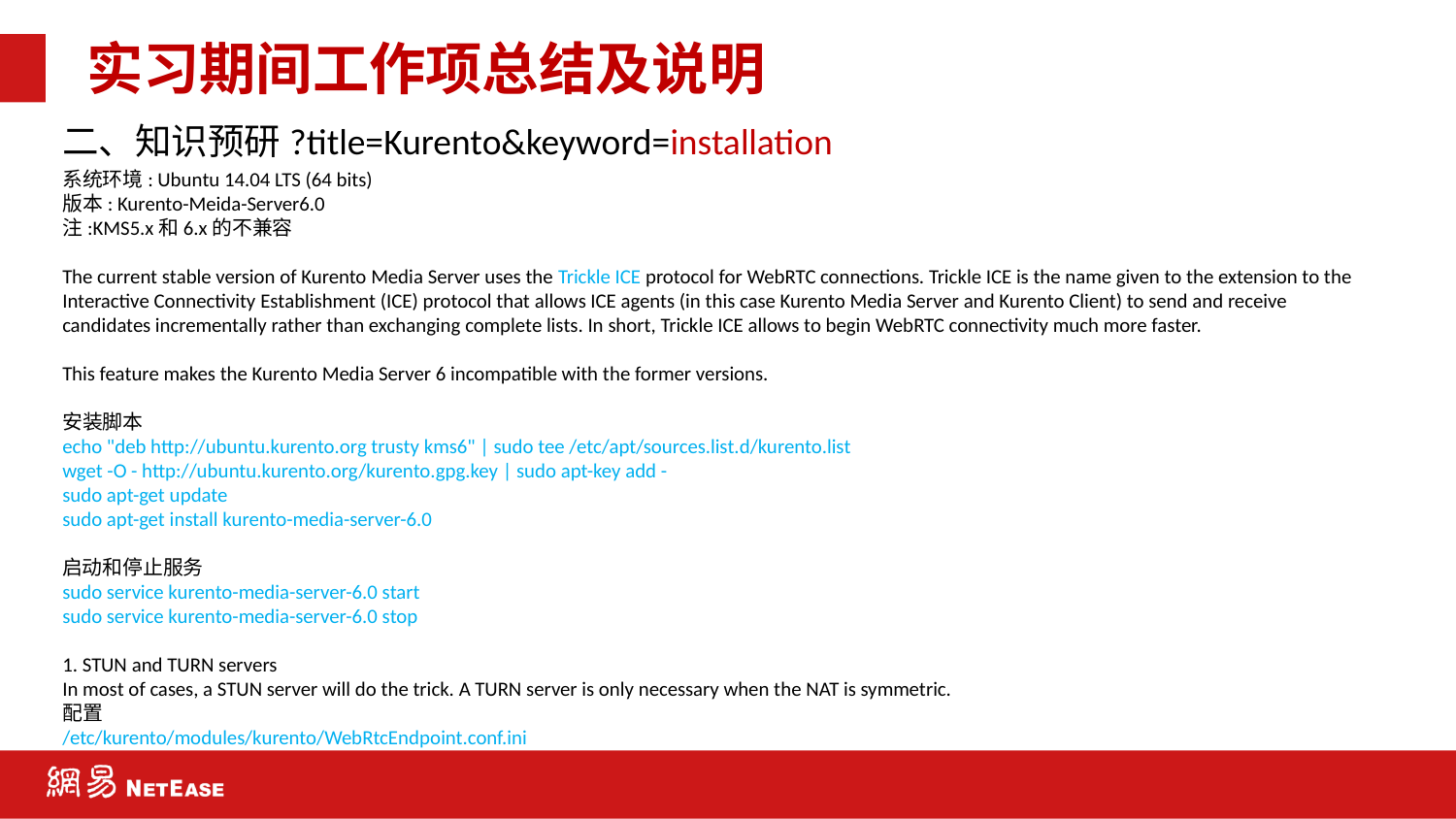

# 实习期间工作项总结及说明
二、知识预研?title=Kurento&keyword=installation
系统环境: Ubuntu 14.04 LTS (64 bits)
版本: Kurento-Meida-Server6.0
注:KMS5.x和6.x的不兼容

The current stable version of Kurento Media Server uses the Trickle ICE protocol for WebRTC connections. Trickle ICE is the name given to the extension to the Interactive Connectivity Establishment (ICE) protocol that allows ICE agents (in this case Kurento Media Server and Kurento Client) to send and receive candidates incrementally rather than exchanging complete lists. In short, Trickle ICE allows to begin WebRTC connectivity much more faster.

This feature makes the Kurento Media Server 6 incompatible with the former versions.

安装脚本
echo "deb http://ubuntu.kurento.org trusty kms6" | sudo tee /etc/apt/sources.list.d/kurento.list
wget -O - http://ubuntu.kurento.org/kurento.gpg.key | sudo apt-key add -
sudo apt-get update
sudo apt-get install kurento-media-server-6.0

启动和停止服务
sudo service kurento-media-server-6.0 start
sudo service kurento-media-server-6.0 stop

1. STUN and TURN servers
In most of cases, a STUN server will do the trick. A TURN server is only necessary when the NAT is symmetric.
配置
/etc/kurento/modules/kurento/WebRtcEndpoint.conf.ini